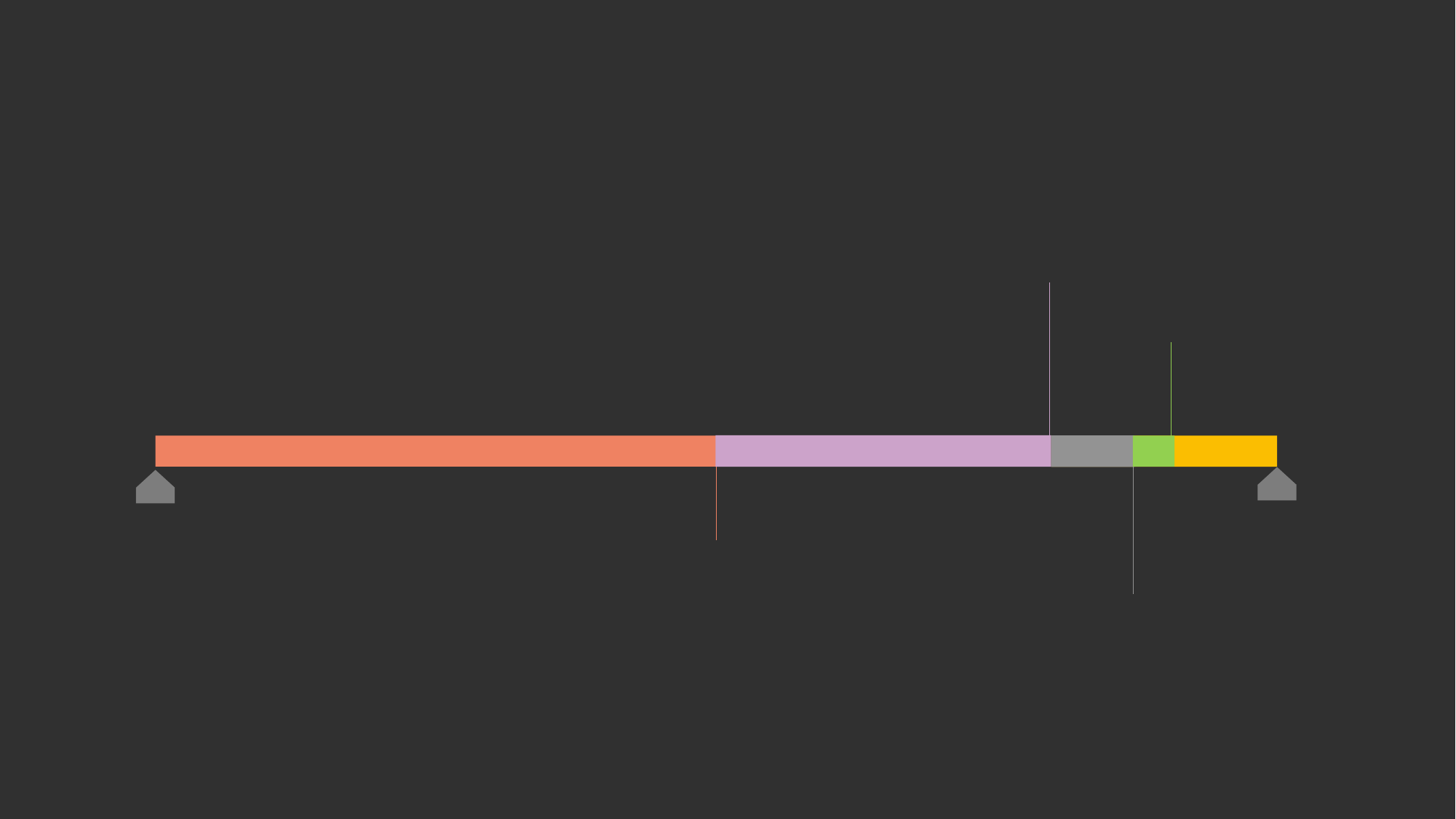

추진 계획
창업활동비 집행계획
창업 활동비
활동비
교육 지원비
안드로이드 프로그래밍
참고 도서

0
8,000,000
기자재 구입비
개발용 노트북 2대
(929,000*2=1858000)
테스트용 안드로이드 모바일 2대
(갤럭시S8 1,100,000*2=2,200,000)
지식재산권
취득비